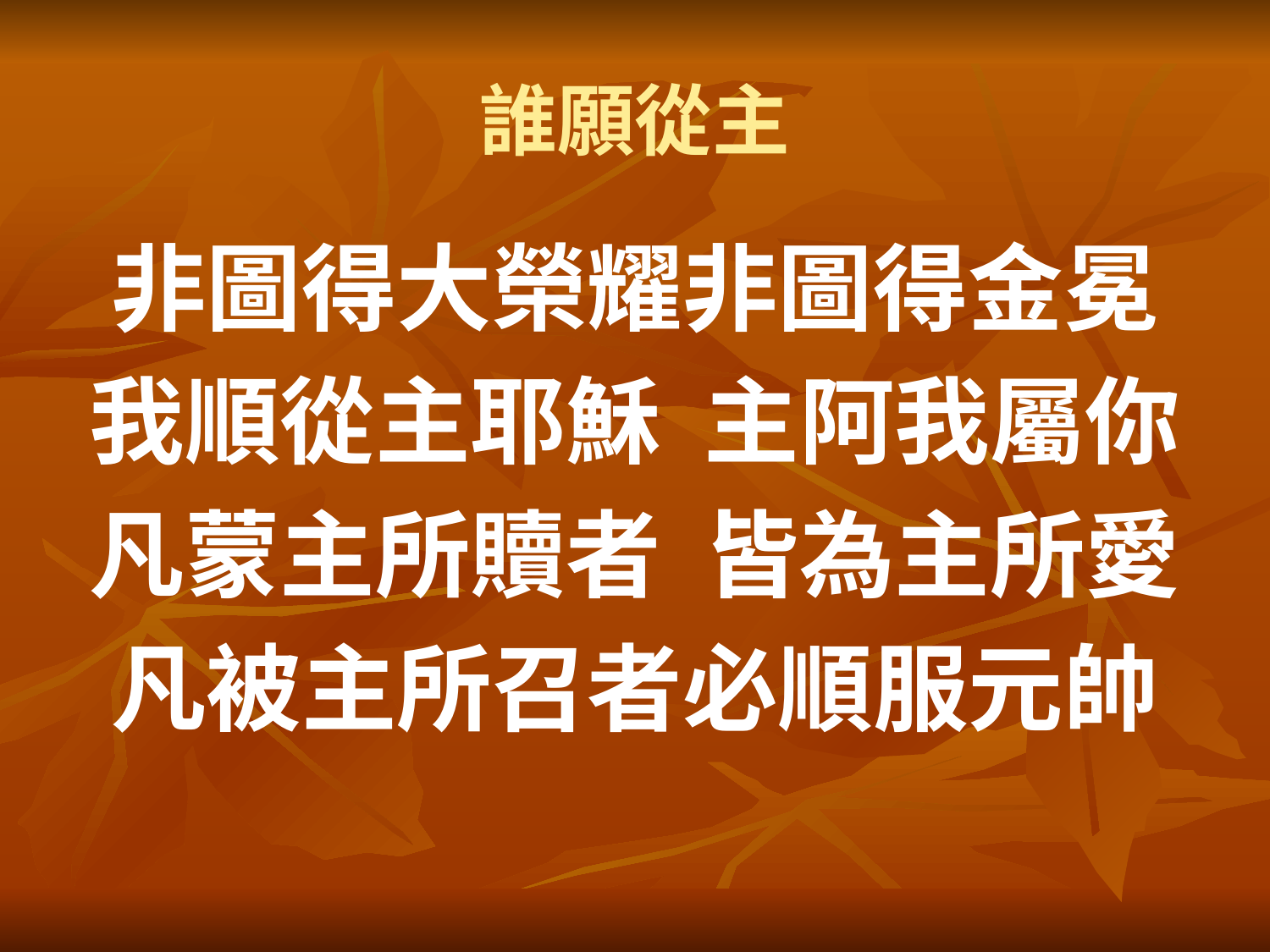

# 誰願從主
非圖得大榮耀非圖得金冕
我順從主耶穌  主阿我屬你
凡蒙主所贖者  皆為主所愛
凡被主所召者必順服元帥